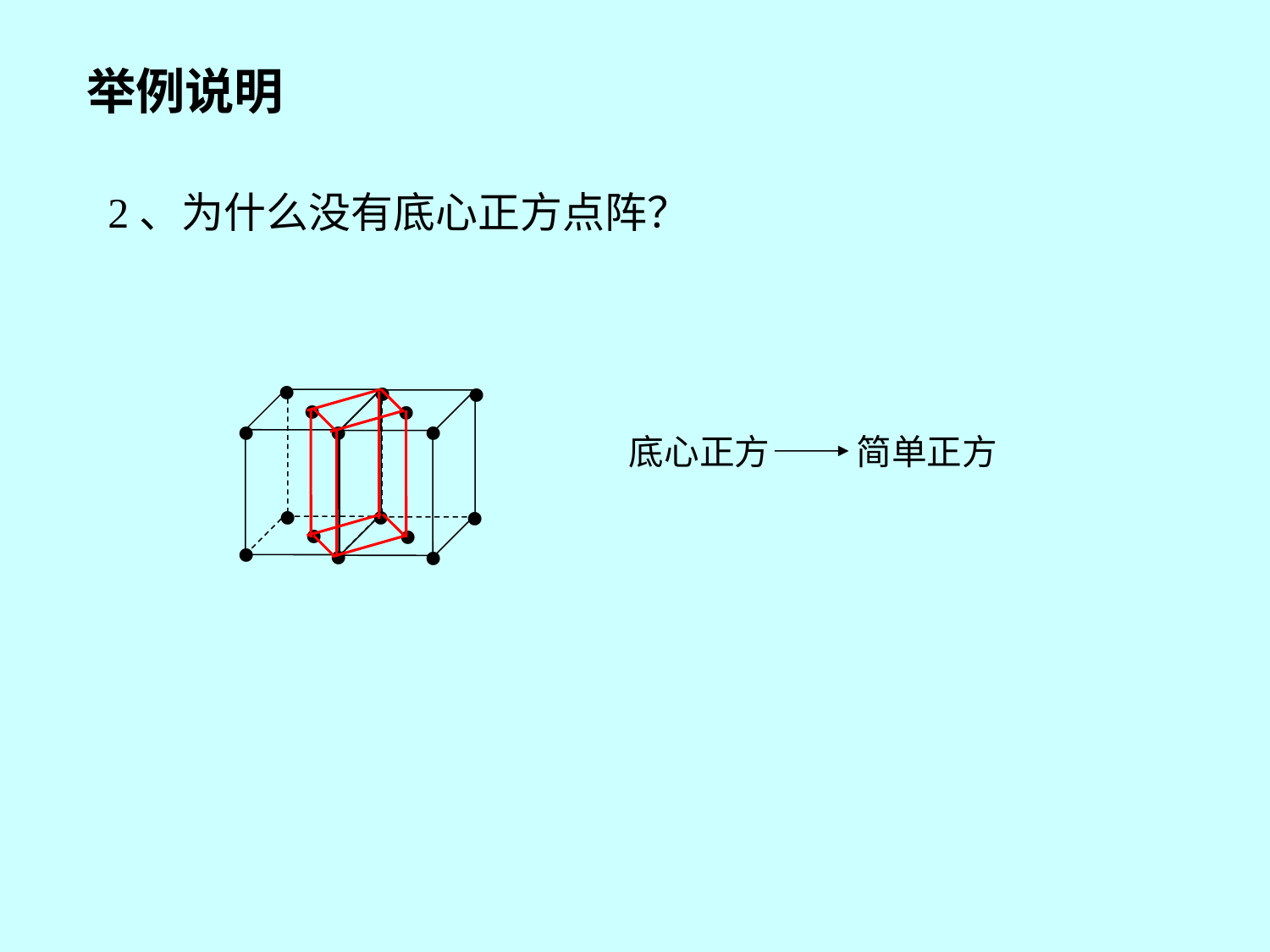

举例说明
2、为什么没有底心正方点阵？
•
•
•

•

•

•
•
•
•

•

•
•

•

•
•

•

      底心正方           简单正方